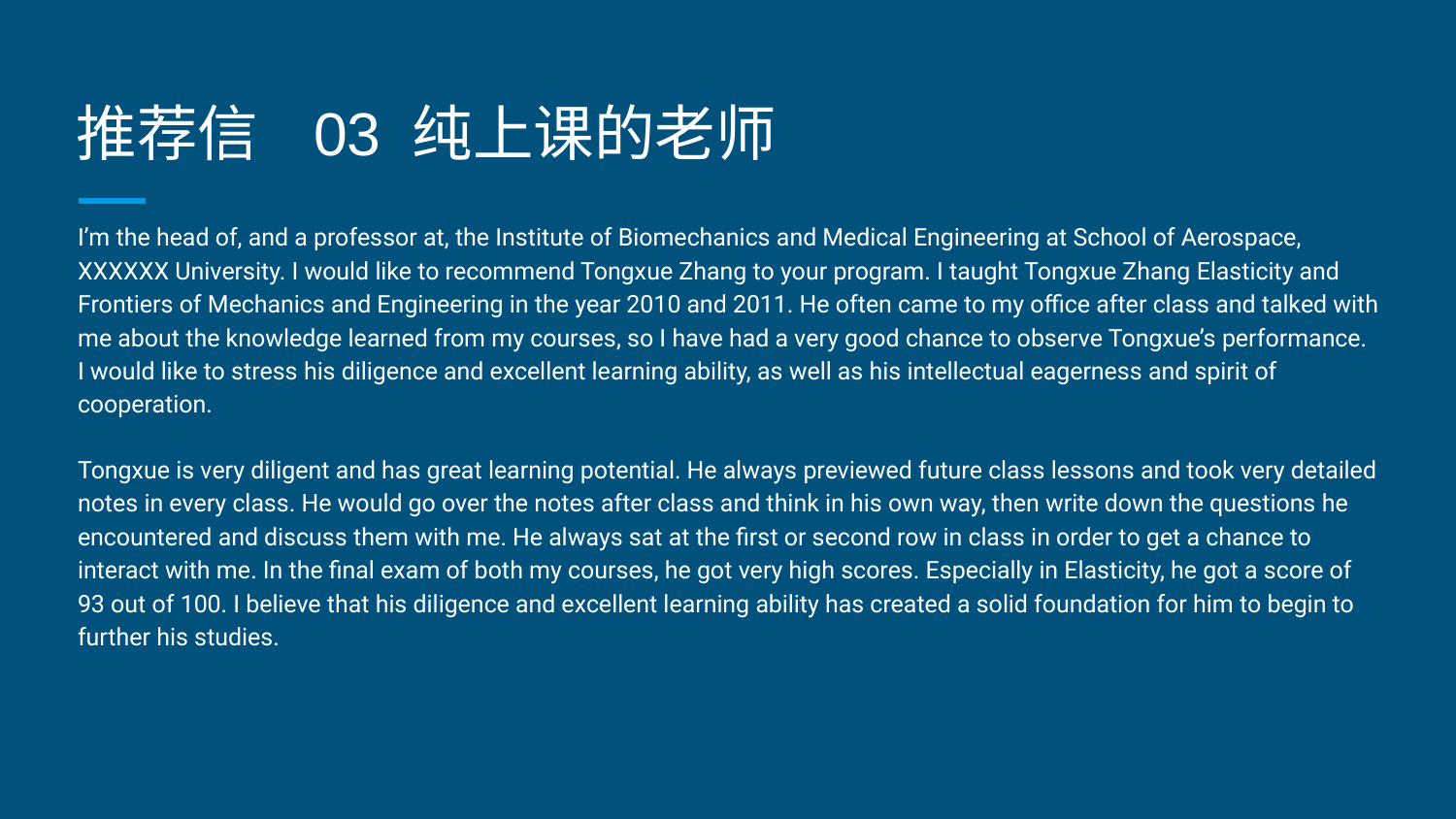

# 推荐信   03 纯上课的老师
I’m the head of, and a professor at, the Institute of Biomechanics and Medical Engineering at School of Aerospace, XXXXXX University. I would like to recommend Tongxue Zhang to your program. I taught Tongxue Zhang Elasticity and Frontiers of Mechanics and Engineering in the year 2010 and 2011. He often came to my office after class and talked with me about the knowledge learned from my courses, so I have had a very good chance to observe Tongxue’s performance. I would like to stress his diligence and excellent learning ability, as well as his intellectual eagerness and spirit of cooperation.
Tongxue is very diligent and has great learning potential. He always previewed future class lessons and took very detailed notes in every class. He would go over the notes after class and think in his own way, then write down the questions he encountered and discuss them with me. He always sat at the first or second row in class in order to get a chance to interact with me. In the final exam of both my courses, he got very high scores. Especially in Elasticity, he got a score of 93 out of 100. I believe that his diligence and excellent learning ability has created a solid foundation for him to begin to further his studies.